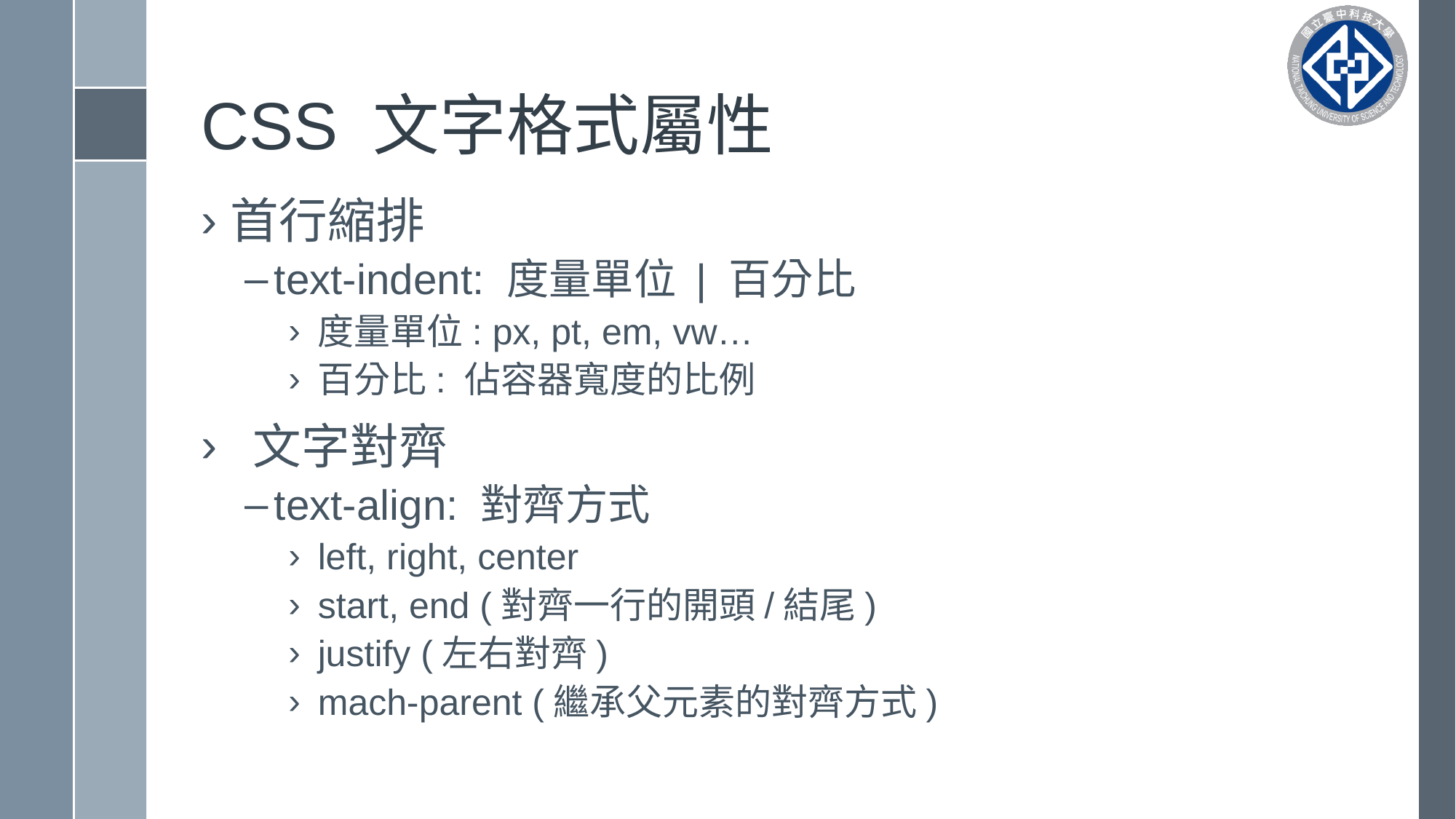

# CSS 文字格式屬性
首行縮排
text-indent: 度量單位 | 百分比
度量單位: px, pt, em, vw…
百分比: 佔容器寬度的比例
 文字對齊
text-align: 對齊方式
left, right, center
start, end (對齊一行的開頭/結尾)
justify (左右對齊)
mach-parent (繼承父元素的對齊方式)